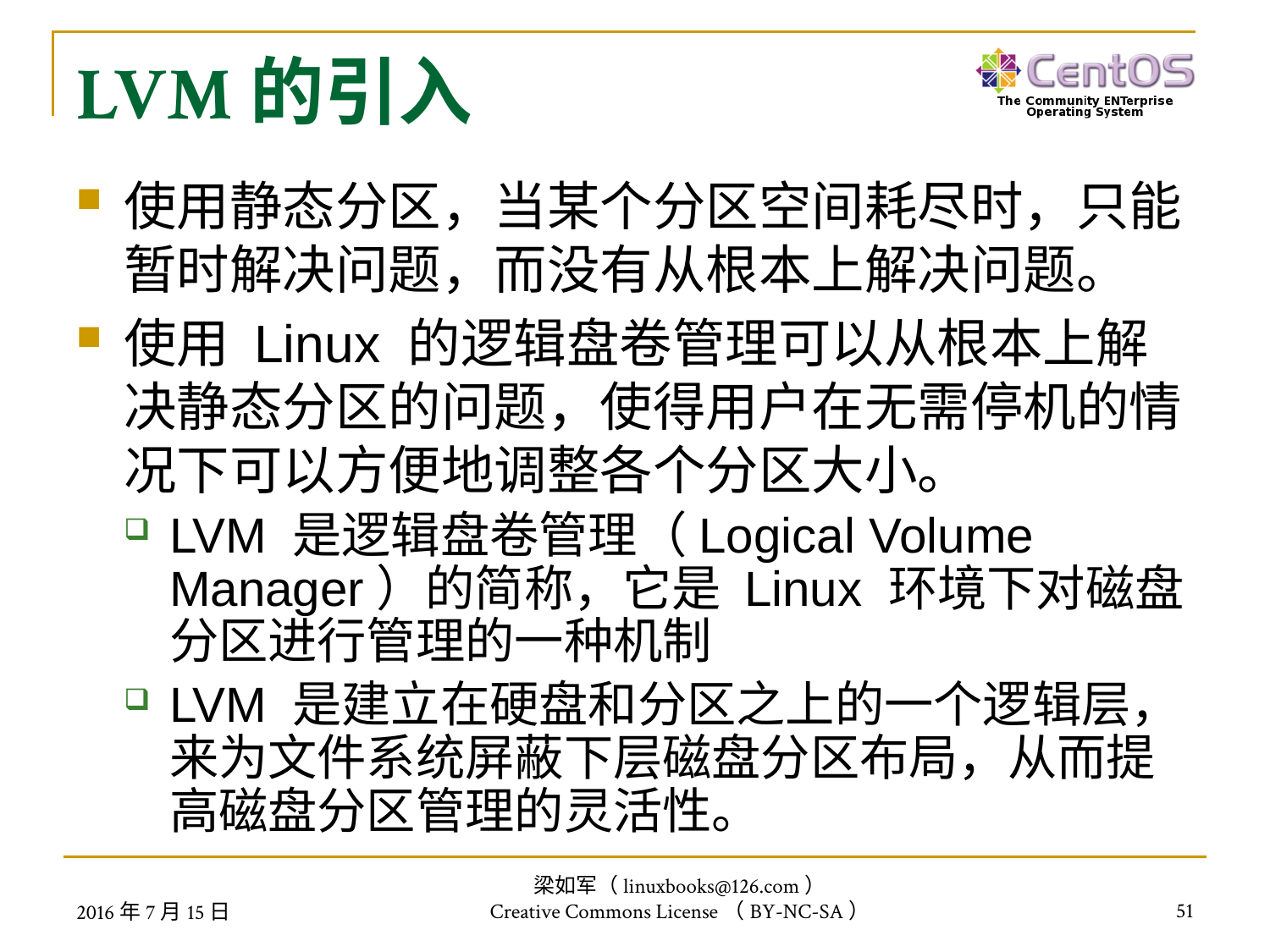

# LVM的引入
使用静态分区，当某个分区空间耗尽时，只能暂时解决问题，而没有从根本上解决问题。
使用 Linux 的逻辑盘卷管理可以从根本上解决静态分区的问题，使得用户在无需停机的情况下可以方便地调整各个分区大小。
LVM 是逻辑盘卷管理（Logical Volume Manager）的简称，它是 Linux 环境下对磁盘分区进行管理的一种机制
LVM 是建立在硬盘和分区之上的一个逻辑层，来为文件系统屏蔽下层磁盘分区布局，从而提高磁盘分区管理的灵活性。

梁如军（linuxbooks@126.com）
Creative Commons License（BY-NC-SA）
2016年7月15日
51